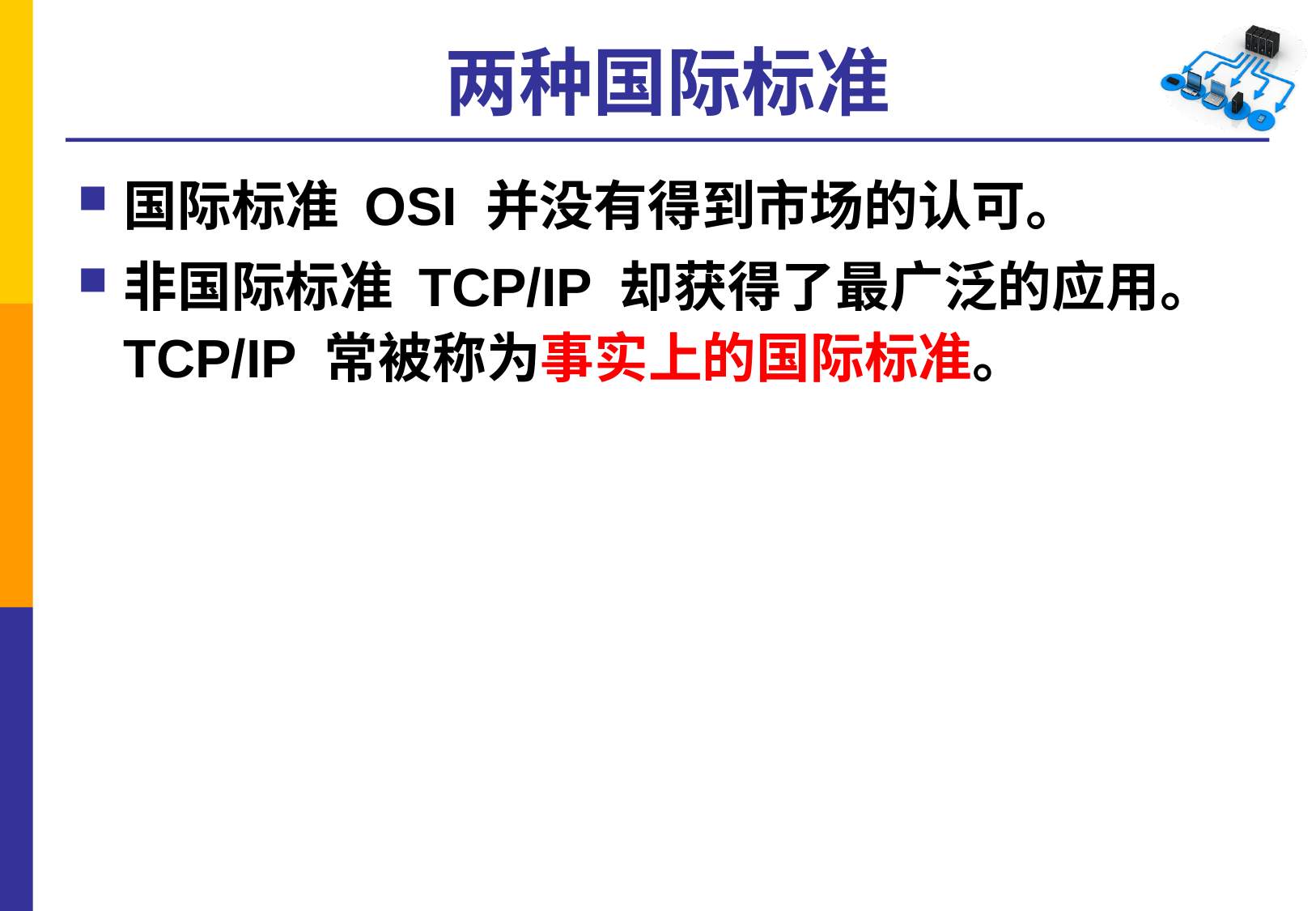

# 两种国际标准
国际标准 OSI 并没有得到市场的认可。
非国际标准 TCP/IP 却获得了最广泛的应用。TCP/IP 常被称为事实上的国际标准。